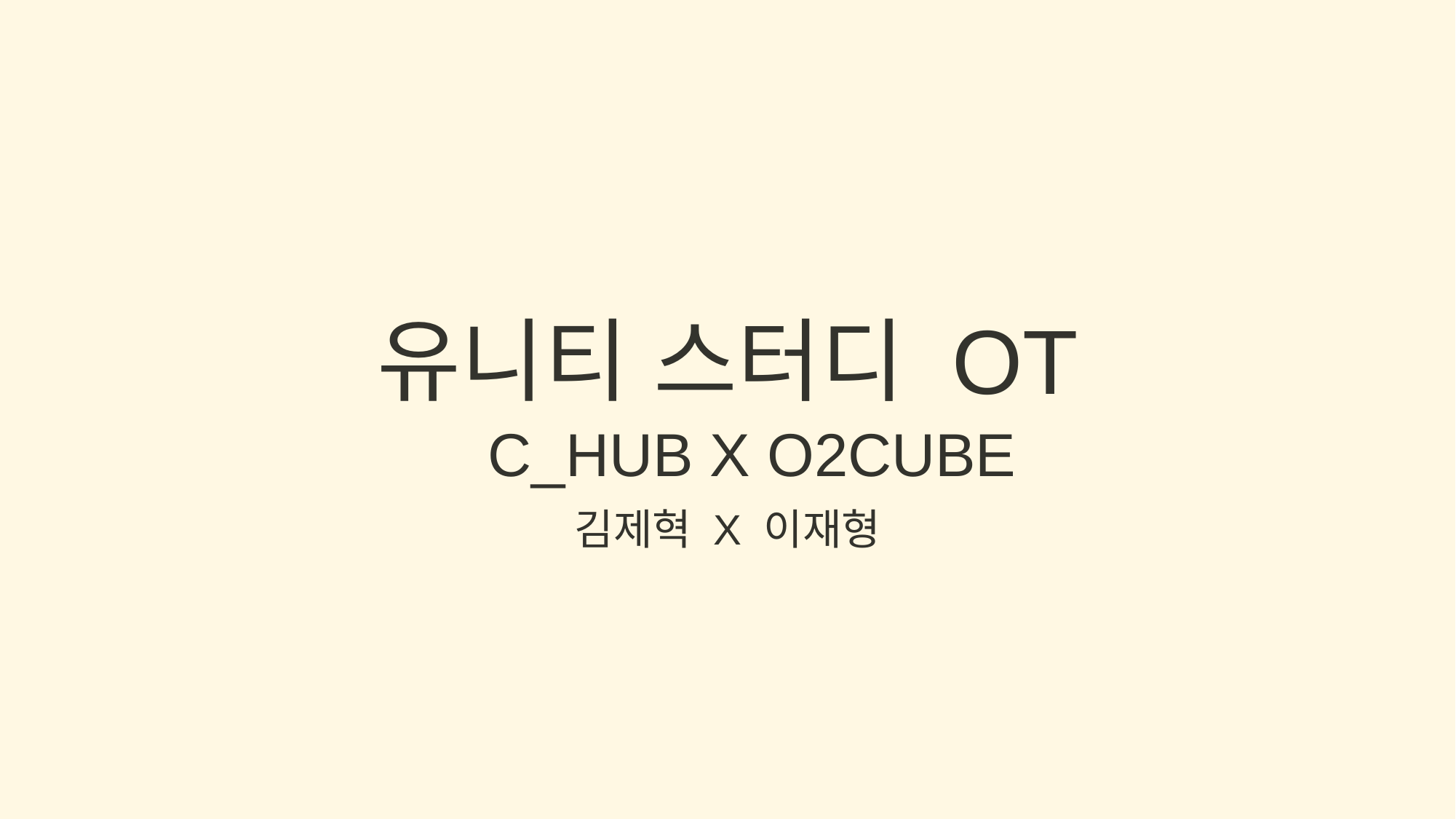

# 유니티 스터디 OT
C_HUB X O2CUBE
김제혁 X 이재형